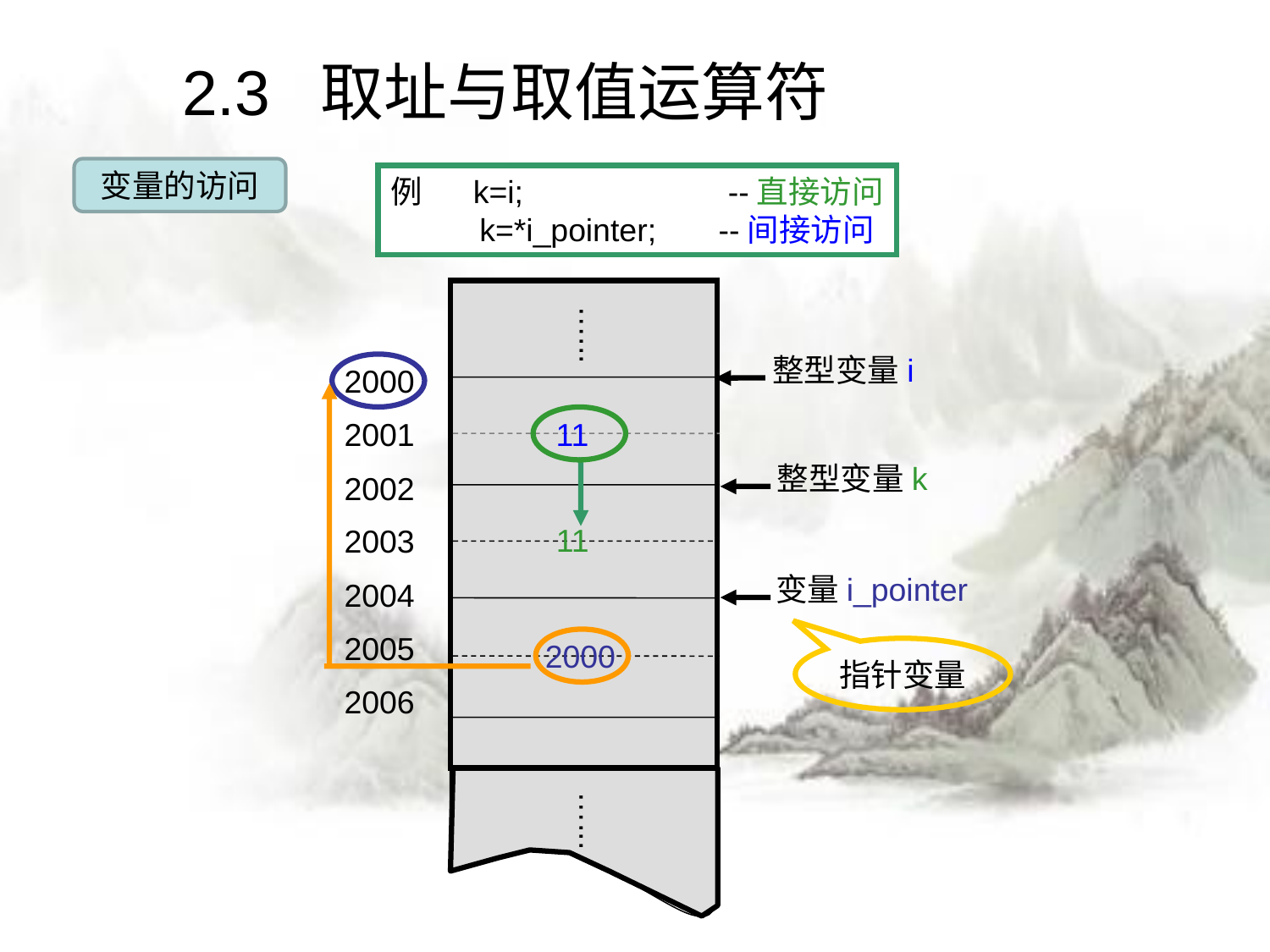

# 2.3  取址与取值运算符
变量的访问
例      k=i;                       --直接访问
          k=*i_pointer;       --间接访问

…...
整型变量i
2000

2001
11

整型变量k
2002

2003

变量i_pointer
2004

2005
2000
指针变量

2006

…...

11